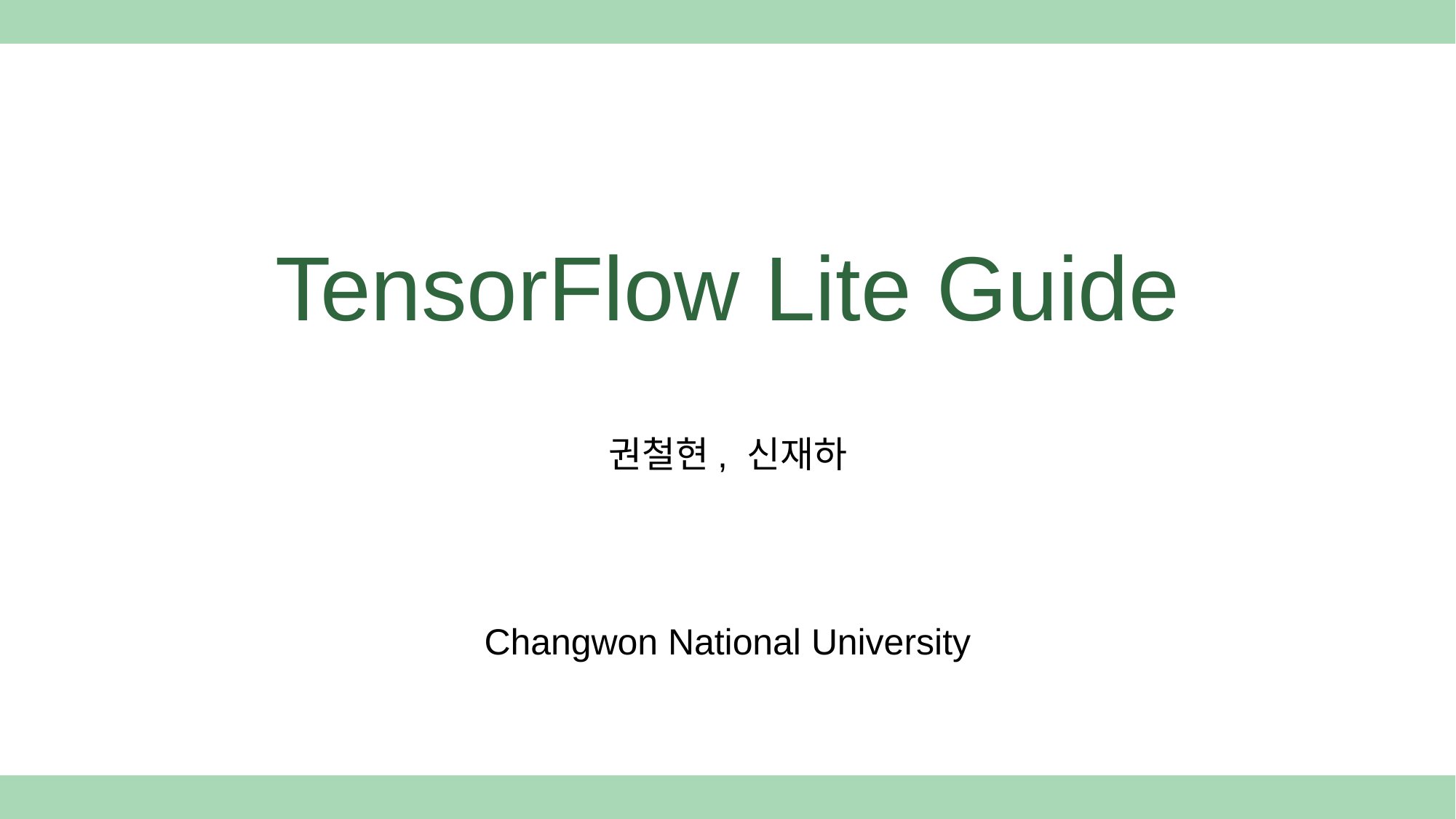

# TensorFlow Lite Guide
권철현, 신재하
Changwon National University